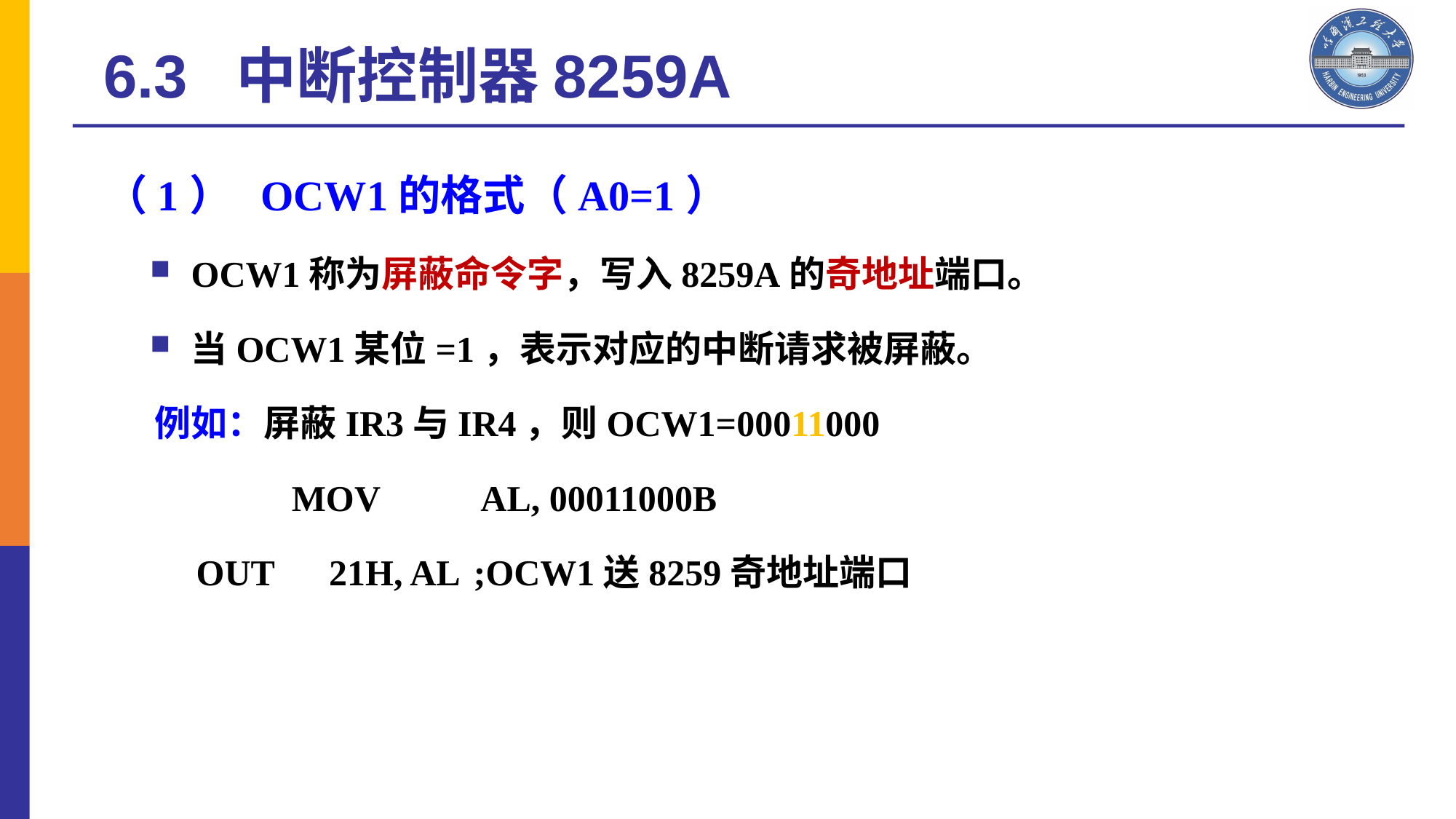

6.3  中断控制器8259A
（1）  OCW1的格式（A0=1）
OCW1称为屏蔽命令字，写入8259A的奇地址端口。
当OCW1某位=1，表示对应的中断请求被屏蔽。
     例如：屏蔽IR3与IR4，则OCW1=00011000
		    MOV	 AL, 00011000B
          OUT      21H, AL	;OCW1送8259奇地址端口